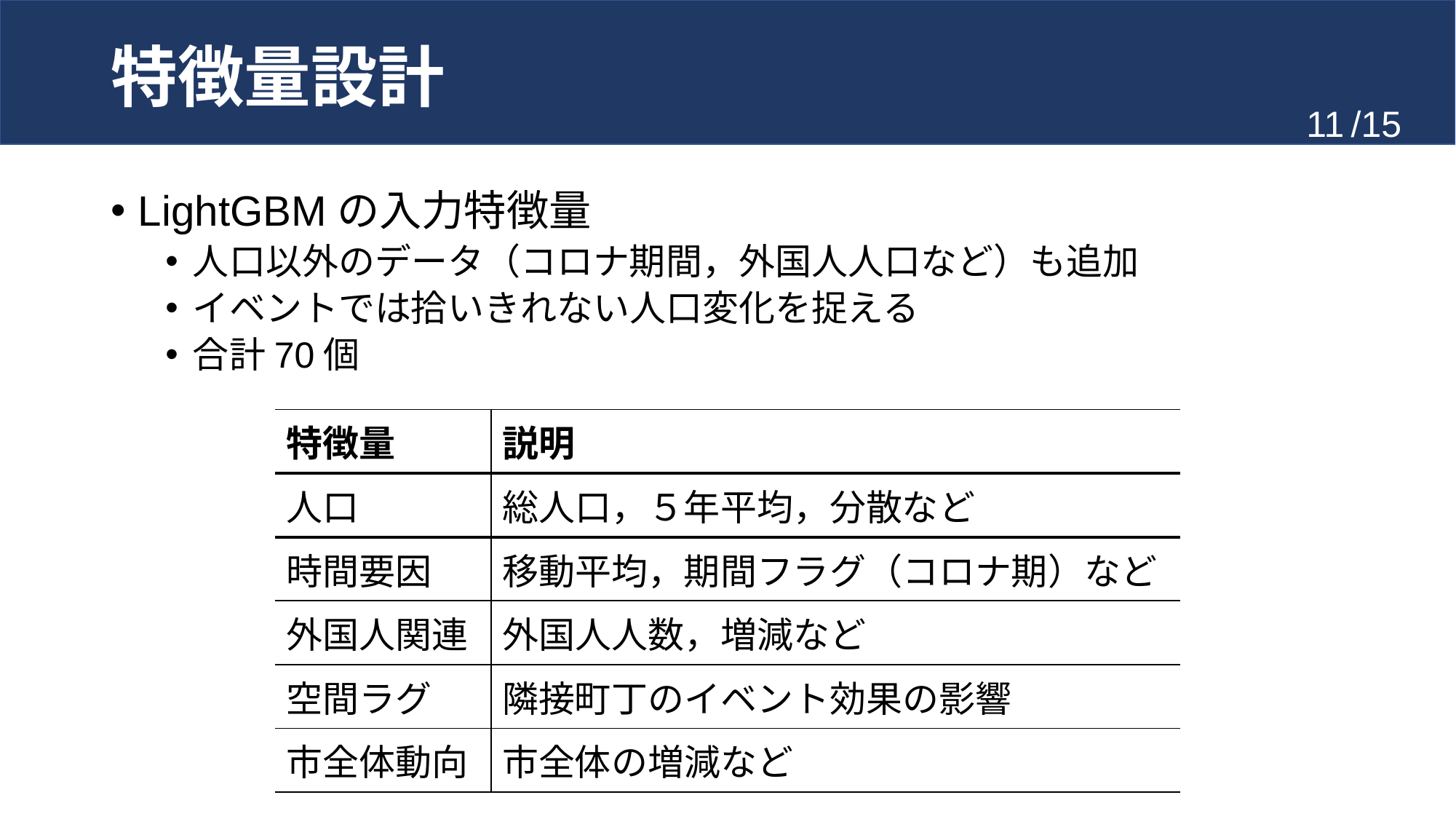

# 特徴量設計
11
LightGBMの入力特徴量
人口以外のデータ（コロナ期間，外国人人口など）も追加
イベントでは拾いきれない人口変化を捉える
合計70個
| 特徴量 | 説明 |
| --- | --- |
| 人口 | 総人口，５年平均，分散など |
| 時間要因 | 移動平均，期間フラグ（コロナ期）など |
| 外国人関連 | 外国人人数，増減など |
| 空間ラグ | 隣接町丁のイベント効果の影響 |
| 市全体動向 | 市全体の増減など |